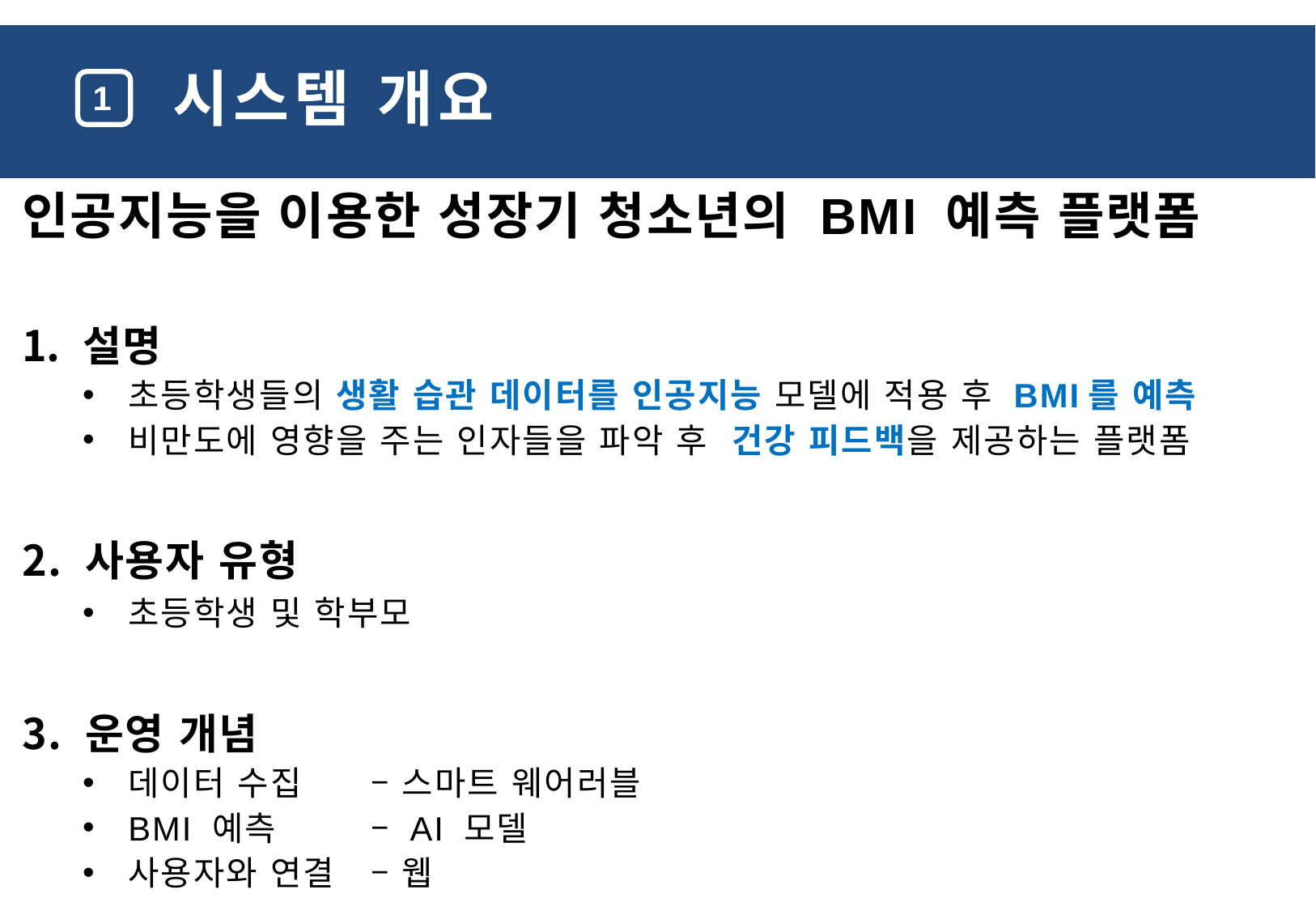

# 시스템	개요
1
인공지능을 이용한 성장기 청소년의 BMI 예측 플랫폼

설명
초등학생들의 생활 습관 데이터를 인공지능 모델에 적용 후 BMI를 예측
비만도에 영향을 주는 인자들을 파악 후  건강 피드백을 제공하는 플랫폼

2. 사용자 유형
초등학생 및 학부모

3. 운영 개념
데이터 수집 	– 스마트 웨어러블
BMI 예측 	– AI 모델
사용자와 연결 	– 웹